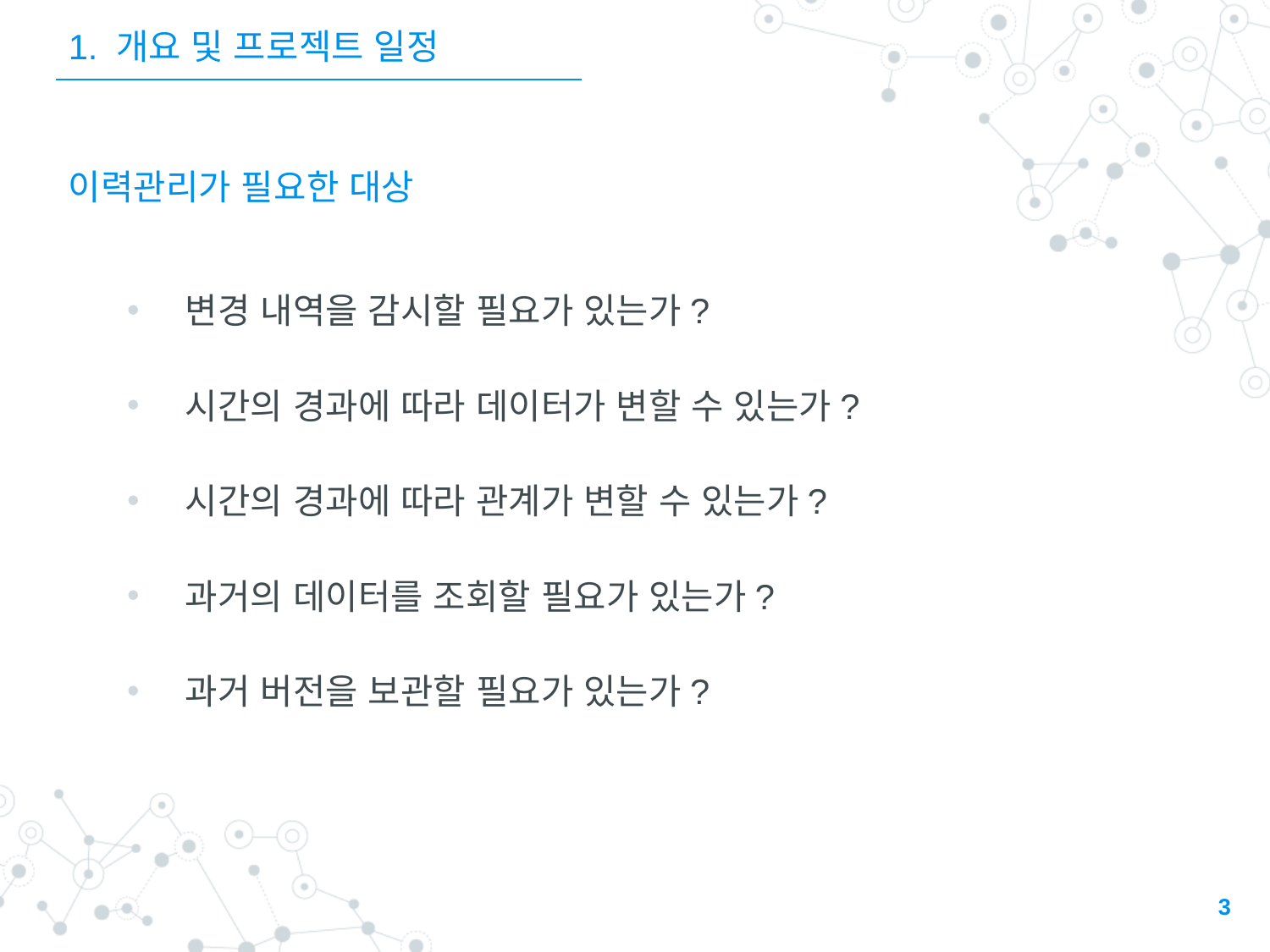

1. 개요 및 프로젝트 일정
# 이력관리가 필요한 대상
변경 내역을 감시할 필요가 있는가?
시간의 경과에 따라 데이터가 변할 수 있는가?
시간의 경과에 따라 관계가 변할 수 있는가?
과거의 데이터를 조회할 필요가 있는가?
과거 버전을 보관할 필요가 있는가?
3